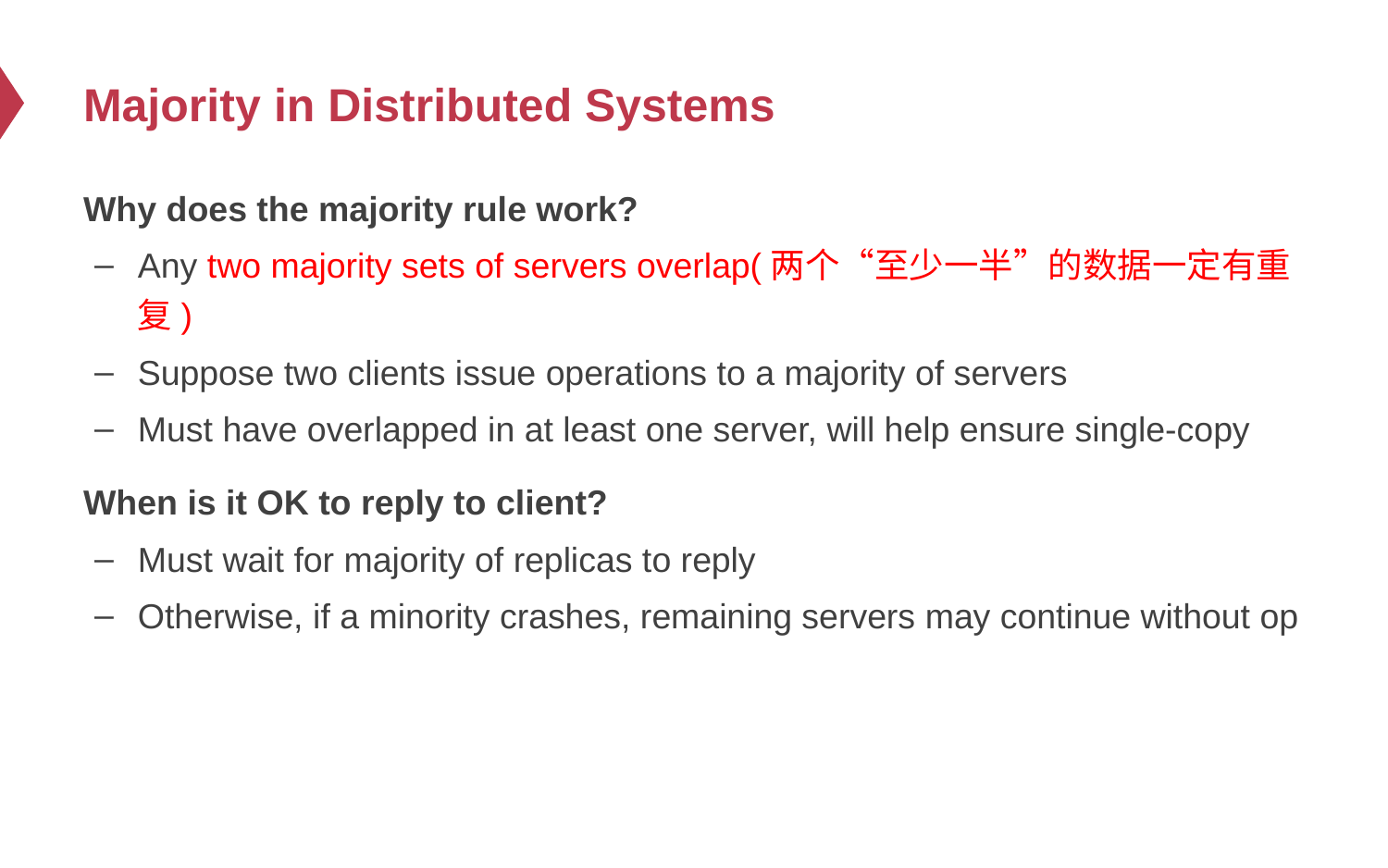

# Majority in Distributed Systems
Why does the majority rule work?
Any two majority sets of servers overlap(两个“至少一半”的数据一定有重复)
Suppose two clients issue operations to a majority of servers
Must have overlapped in at least one server, will help ensure single-copy
When is it OK to reply to client?
Must wait for majority of replicas to reply
Otherwise, if a minority crashes, remaining servers may continue without op

17